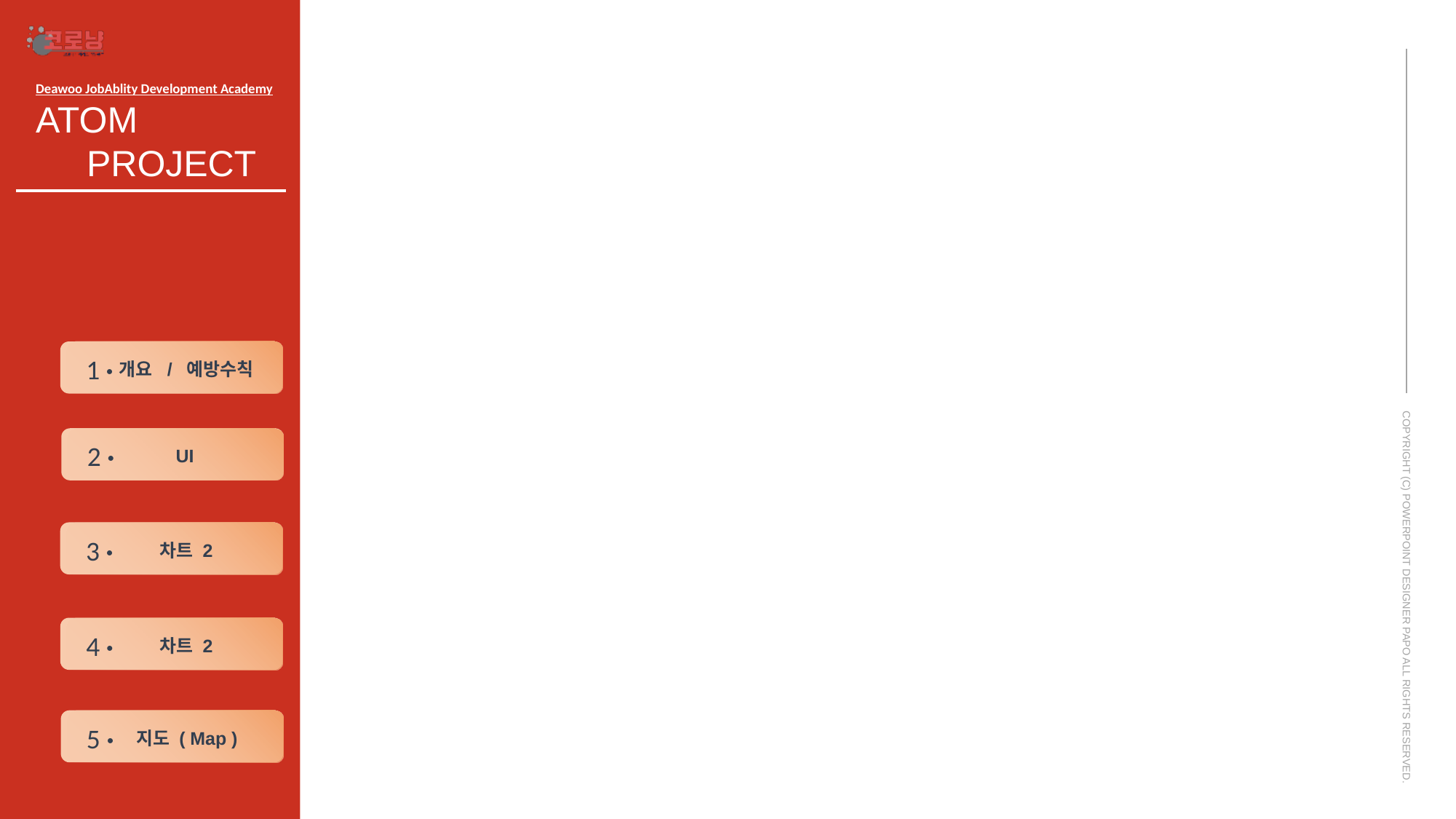

Deawoo JobAblity Development Academy
ATOM
     PROJECT
INDEX

1 ·
개요  /  예방수칙

2 ·
UI
TEMPLATE

3 ·
차트 2
COPYRIGHT (C) POWERPOINT DESIGNER PAPO ALL RIGHTS RESERVED.

4 ·
차트 2

5 ·
지도 ( Map )